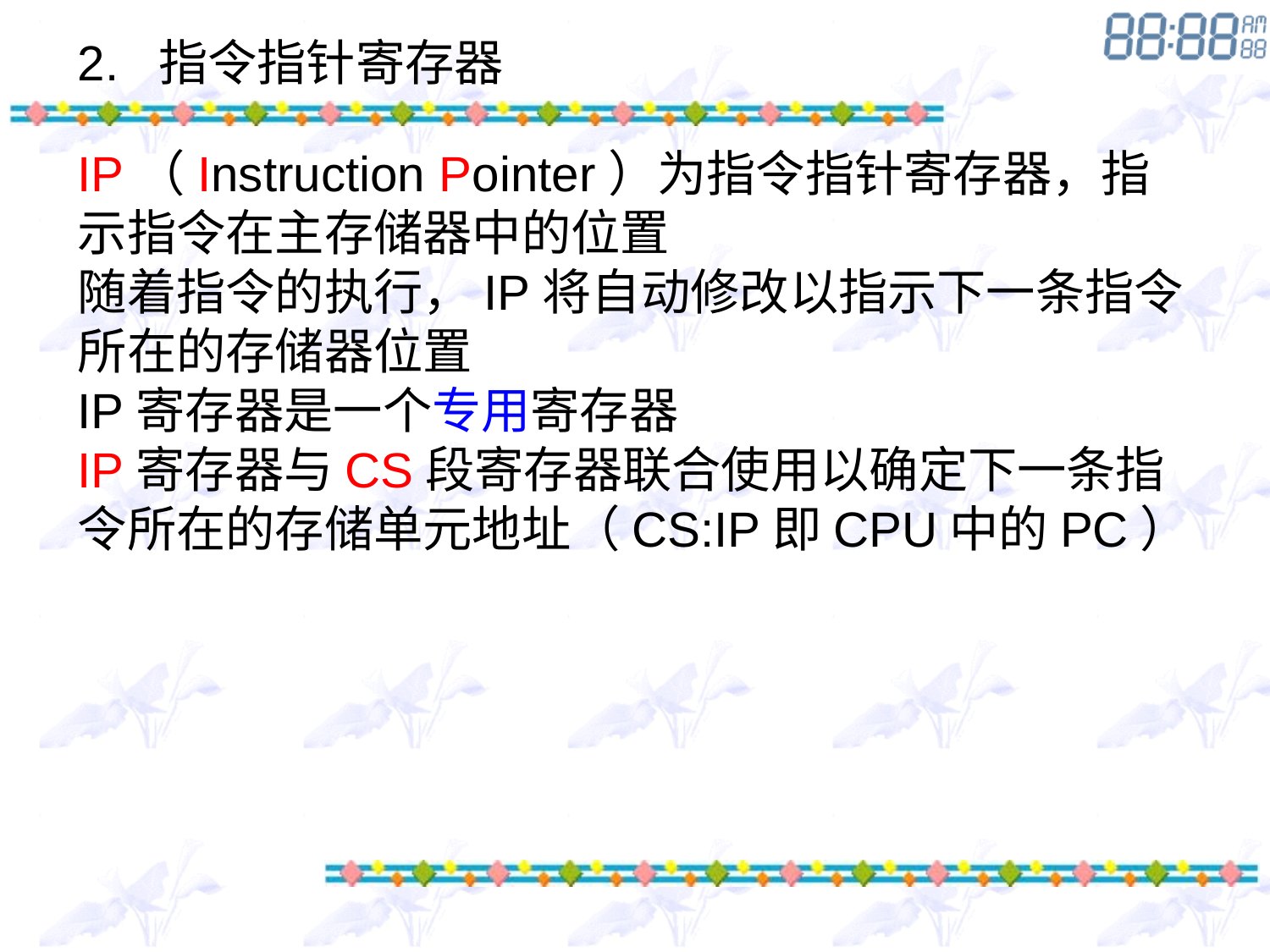

2.  指令指针寄存器
IP（Instruction Pointer）为指令指针寄存器，指示指令在主存储器中的位置
随着指令的执行，IP将自动修改以指示下一条指令所在的存储器位置
IP寄存器是一个专用寄存器
IP寄存器与CS段寄存器联合使用以确定下一条指令所在的存储单元地址（CS:IP即CPU中的PC）